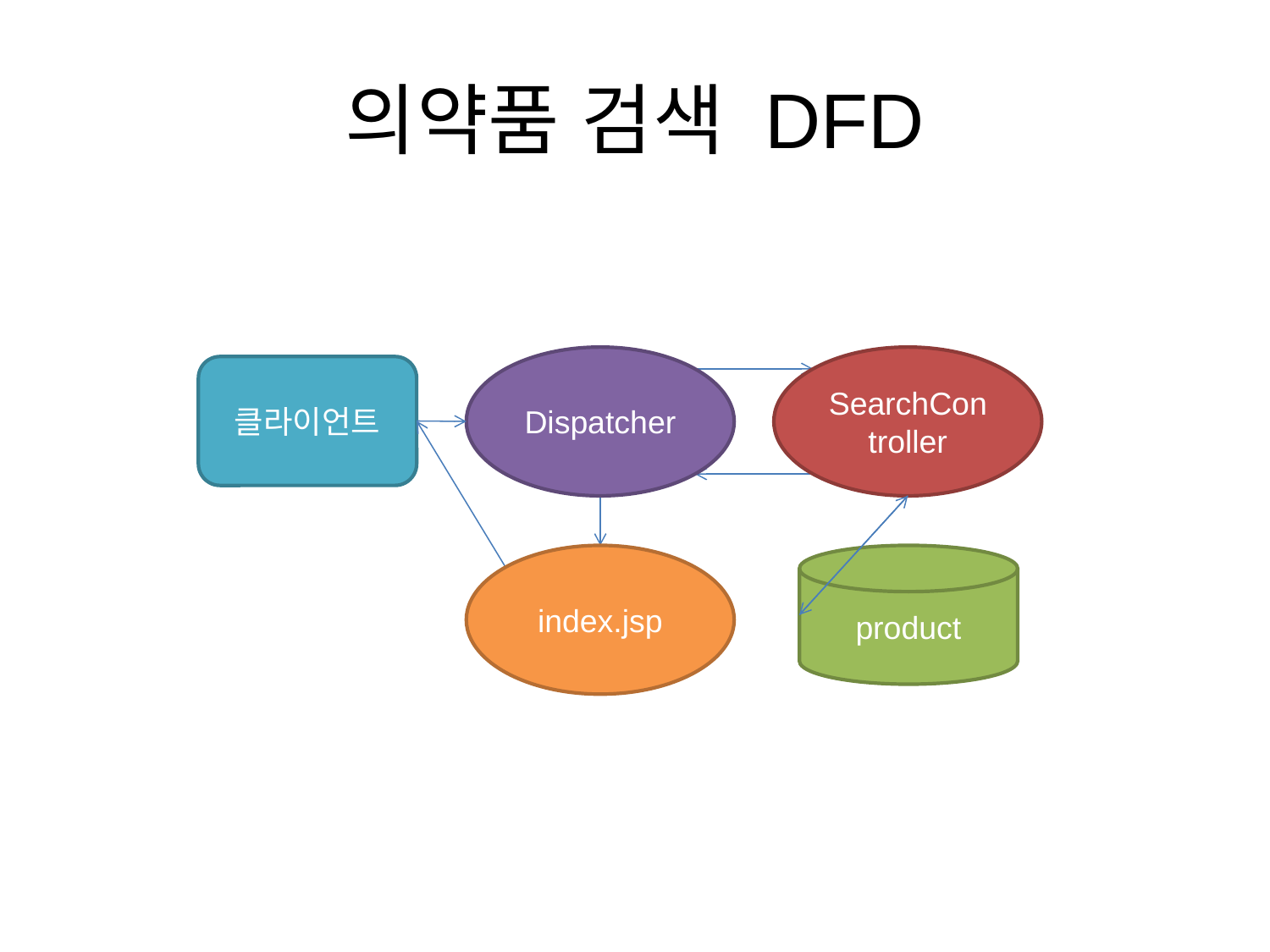

# 의약품 검색 DFD
Dispatcher
SearchController
클라이언트
index.jsp
product